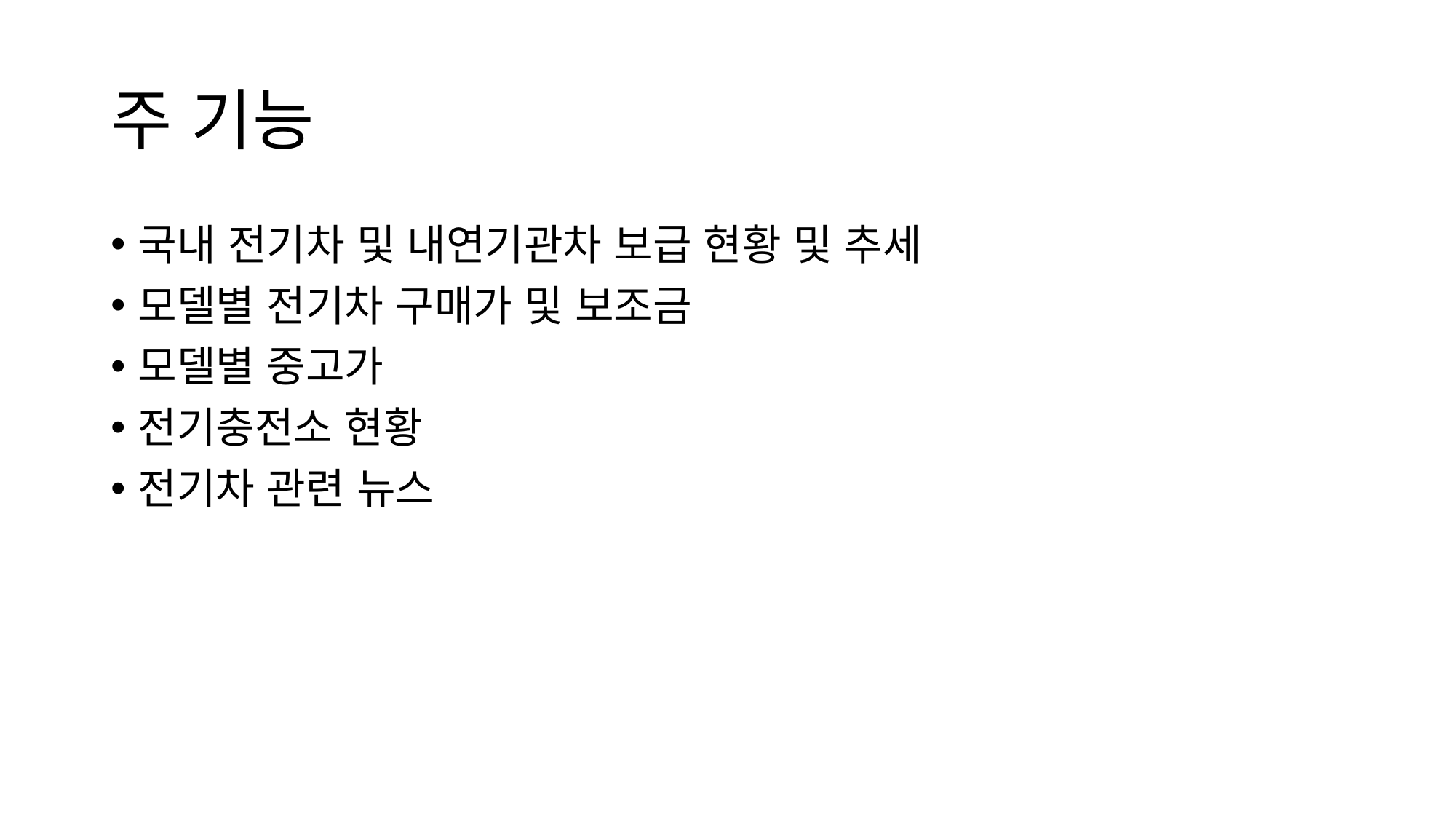

# 주 기능
국내 전기차 및 내연기관차 보급 현황 및 추세
모델별 전기차 구매가 및 보조금
모델별 중고가
전기충전소 현황
전기차 관련 뉴스